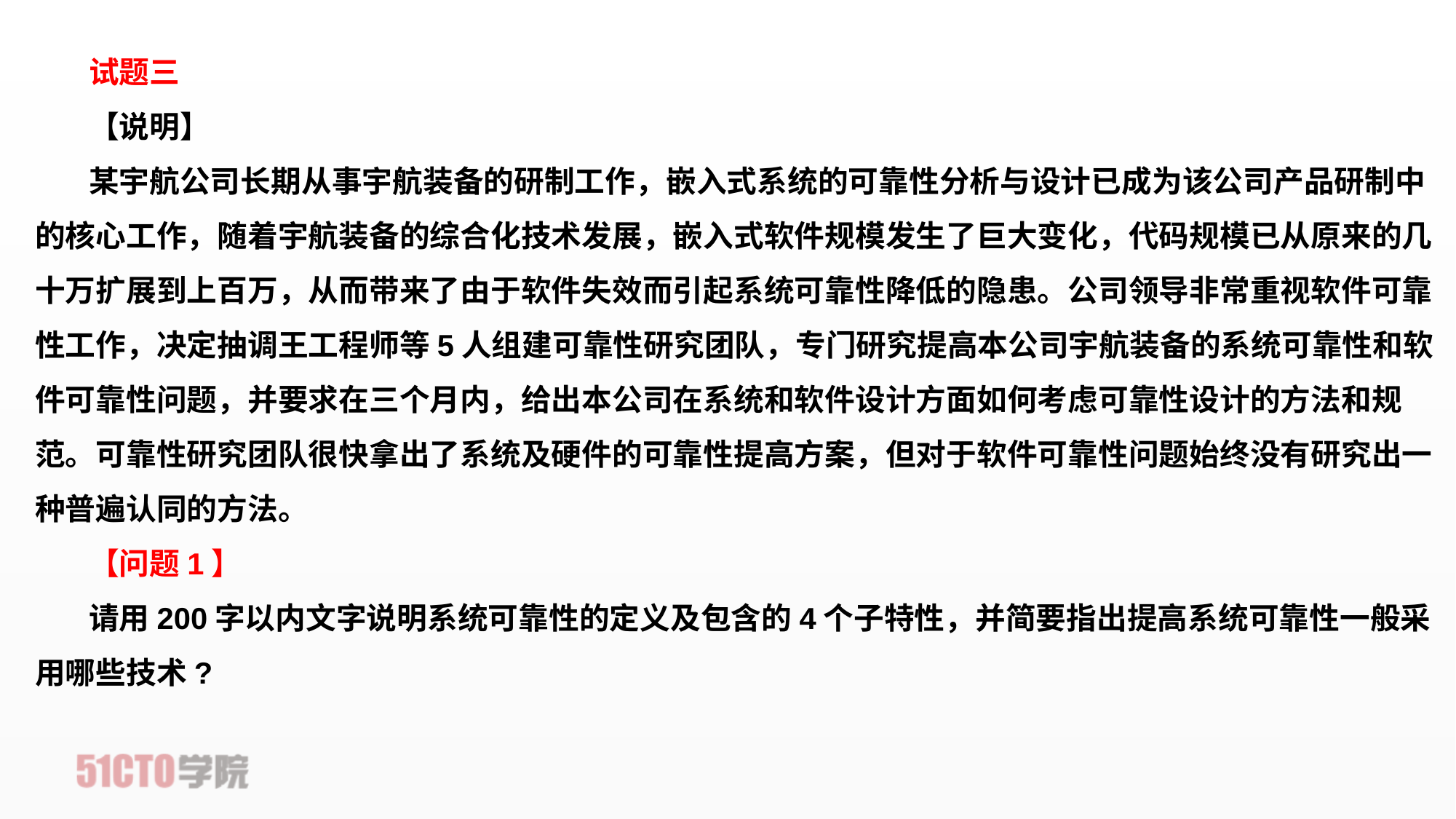

试题三
【说明】
某宇航公司长期从事宇航装备的研制工作，嵌入式系统的可靠性分析与设计已成为该公司产品研制中的核心工作，随着宇航装备的综合化技术发展，嵌入式软件规模发生了巨大变化，代码规模已从原来的几十万扩展到上百万，从而带来了由于软件失效而引起系统可靠性降低的隐患。公司领导非常重视软件可靠性工作，决定抽调王工程师等5人组建可靠性研究团队，专门研究提高本公司宇航装备的系统可靠性和软件可靠性问题，并要求在三个月内，给出本公司在系统和软件设计方面如何考虑可靠性设计的方法和规范。可靠性研究团队很快拿出了系统及硬件的可靠性提高方案，但对于软件可靠性问题始终没有研究出一种普遍认同的方法。
【问题1】
请用200字以内文字说明系统可靠性的定义及包含的4个子特性，并简要指出提高系统可靠性一般采用哪些技术?